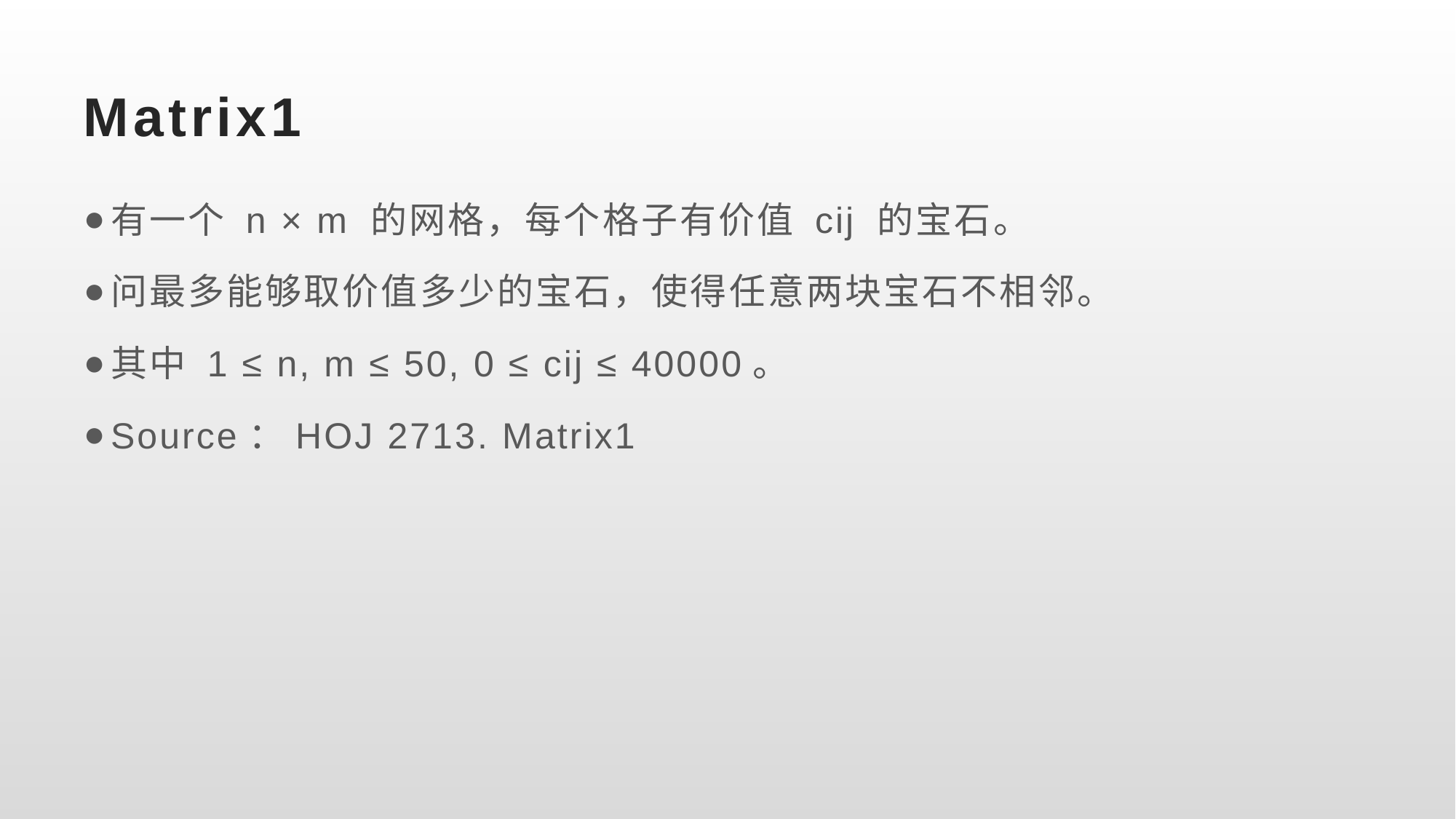

# Matrix1
有一个 n × m 的网格，每个格子有价值 cij 的宝石。
问最多能够取价值多少的宝石，使得任意两块宝石不相邻。
其中 1 ≤ n, m ≤ 50, 0 ≤ cij ≤ 40000。
Source：HOJ 2713. Matrix1